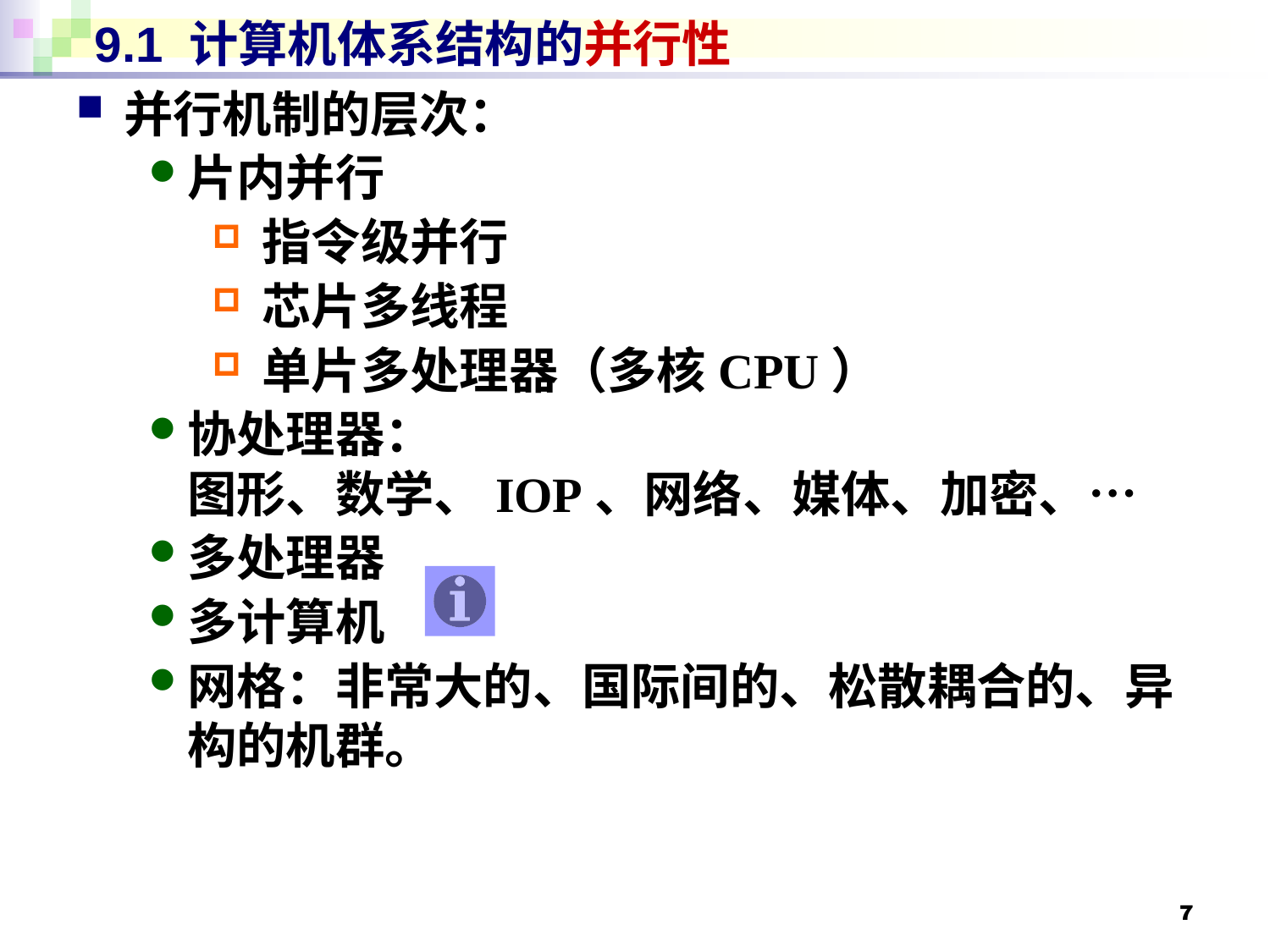

# 9.1 计算机体系结构的并行性
并行机制的层次：
片内并行
指令级并行
芯片多线程
单片多处理器（多核CPU）
协处理器：
图形、数学、IOP、网络、媒体、加密、…
多处理器
多计算机
网格：非常大的、国际间的、松散耦合的、异构的机群。

7